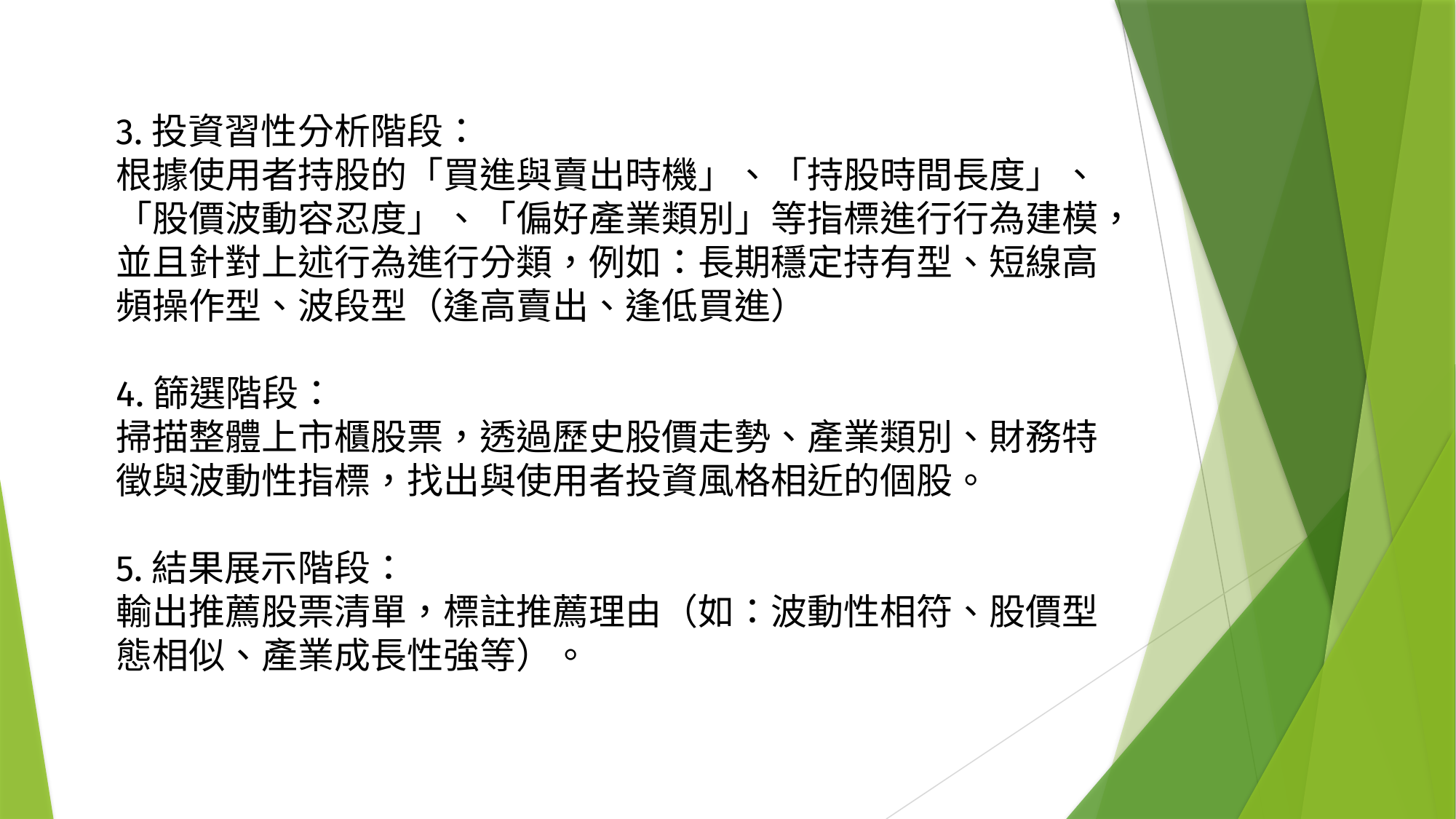

# 3.投資習性分析階段： 根據使用者持股的「買進與賣出時機」、「持股時間長度」、「股價波動容忍度」、「偏好產業類別」等指標進行行為建模，並且針對上述行為進行分類，例如：長期穩定持有型、短線高頻操作型、波段型（逢高賣出、逢低買進） 4.篩選階段： 掃描整體上市櫃股票，透過歷史股價走勢、產業類別、財務特徵與波動性指標，找出與使用者投資風格相近的個股。 5.結果展示階段： 輸出推薦股票清單，標註推薦理由（如：波動性相符、股價型態相似、產業成長性強等）。